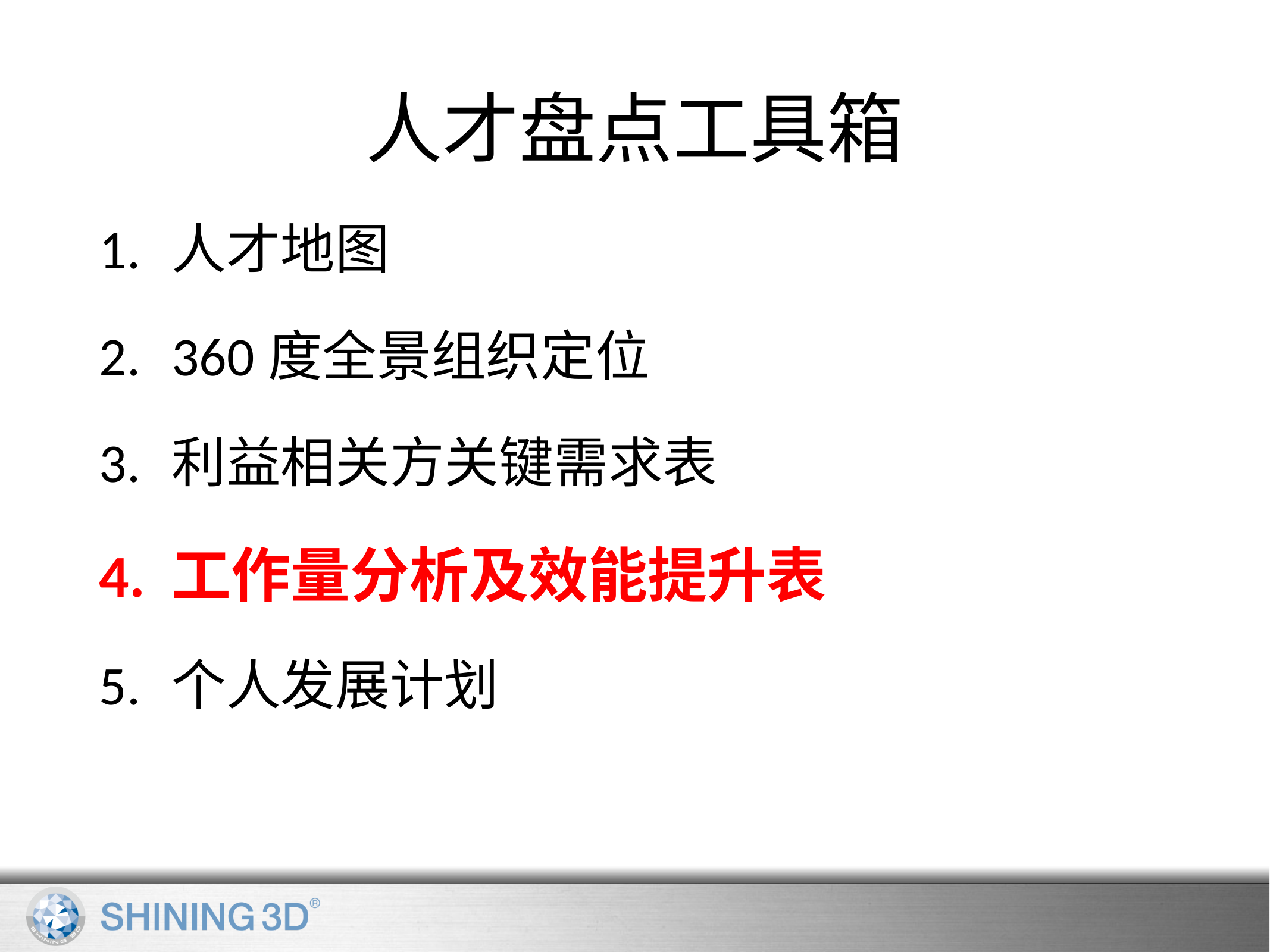

# 人才盘点工具箱
人才地图
360度全景组织定位
利益相关方关键需求表
工作量分析及效能提升表
个人发展计划